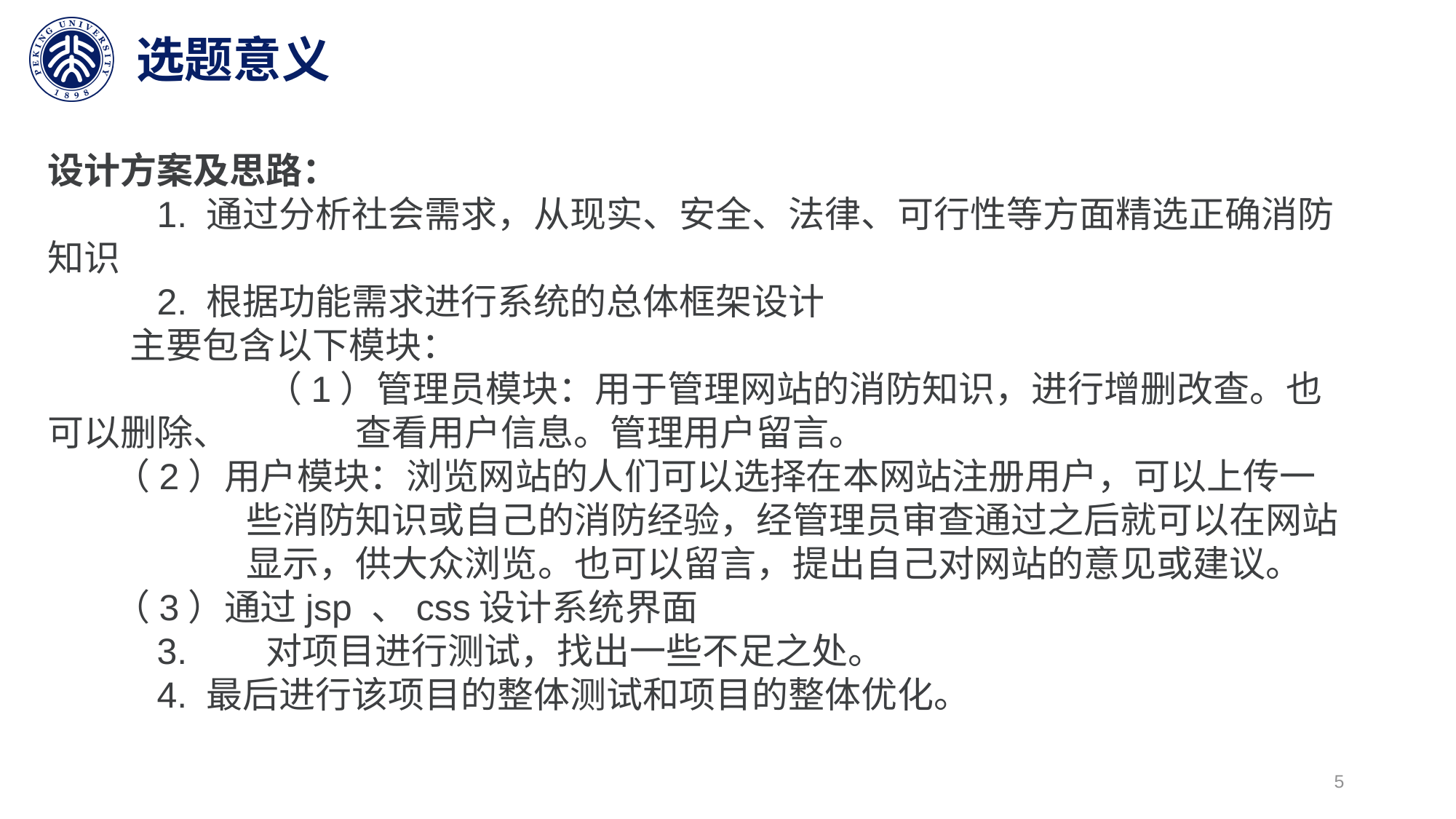

# 选题意义
设计方案及思路：
	1. 通过分析社会需求，从现实、安全、法律、可行性等方面精选正确消防知识
	2. 根据功能需求进行系统的总体框架设计
         主要包含以下模块：
   		（1）管理员模块：用于管理网站的消防知识，进行增删改查。也可以删除、	           查看用户信息。管理用户留言。
       （2）用户模块：浏览网站的人们可以选择在本网站注册用户，可以上传一	           些消防知识或自己的消防经验，经管理员审查通过之后就可以在网站 	           显示，供大众浏览。也可以留言，提出自己对网站的意见或建议。
       （3）通过jsp 、css设计系统界面
	3.	对项目进行测试，找出一些不足之处。
	4. 最后进行该项目的整体测试和项目的整体优化。
5